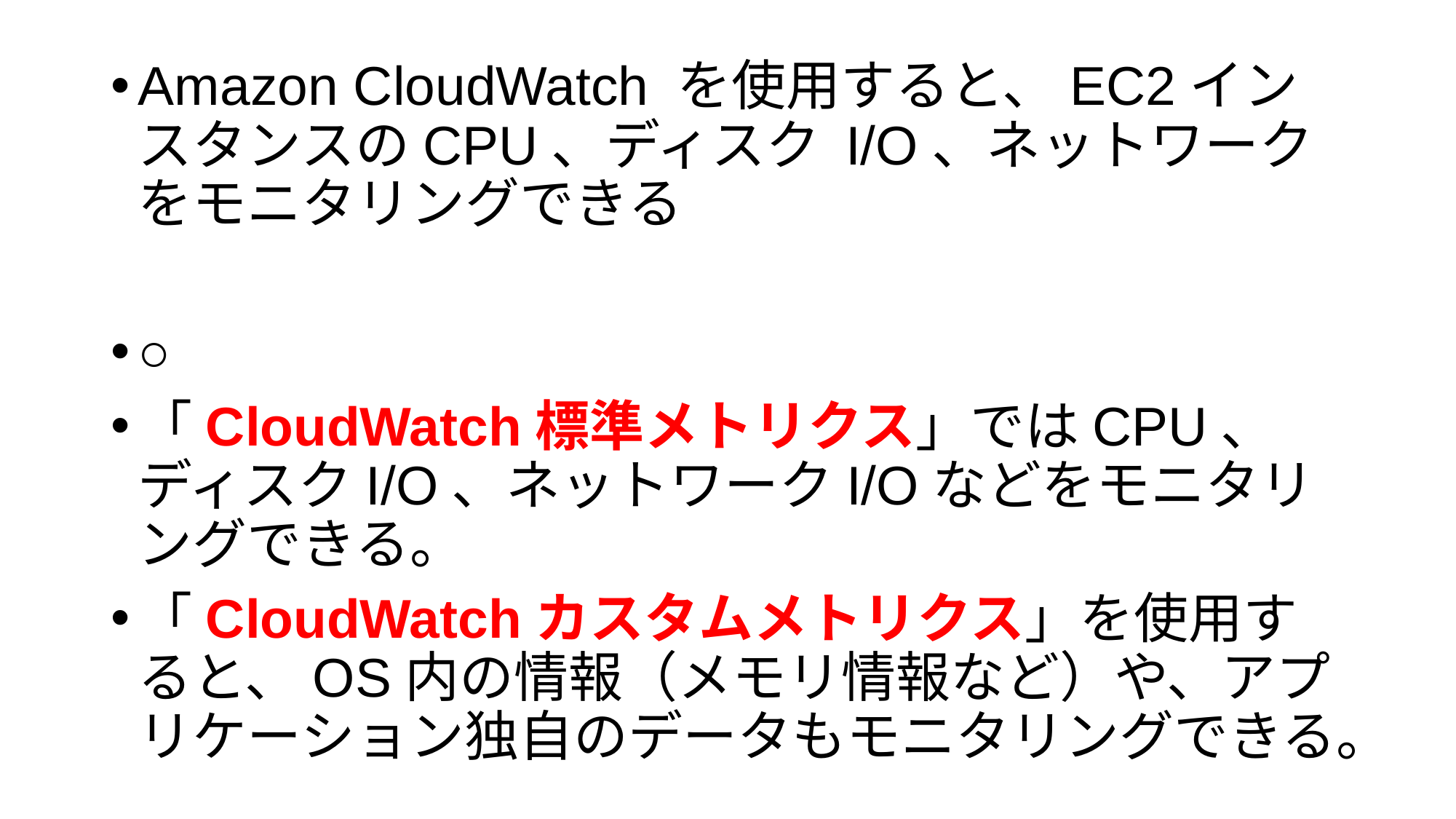

Amazon CloudWatch を使用すると、EC2インスタンスのCPU、ディスク I/O、ネットワークをモニタリングできる

○
「CloudWatch標準メトリクス」ではCPU、ディスクI/O、ネットワークI/Oなどをモニタリングできる。
「CloudWatchカスタムメトリクス」を使用すると、OS内の情報（メモリ情報など）や、アプリケーション独自のデータもモニタリングできる。